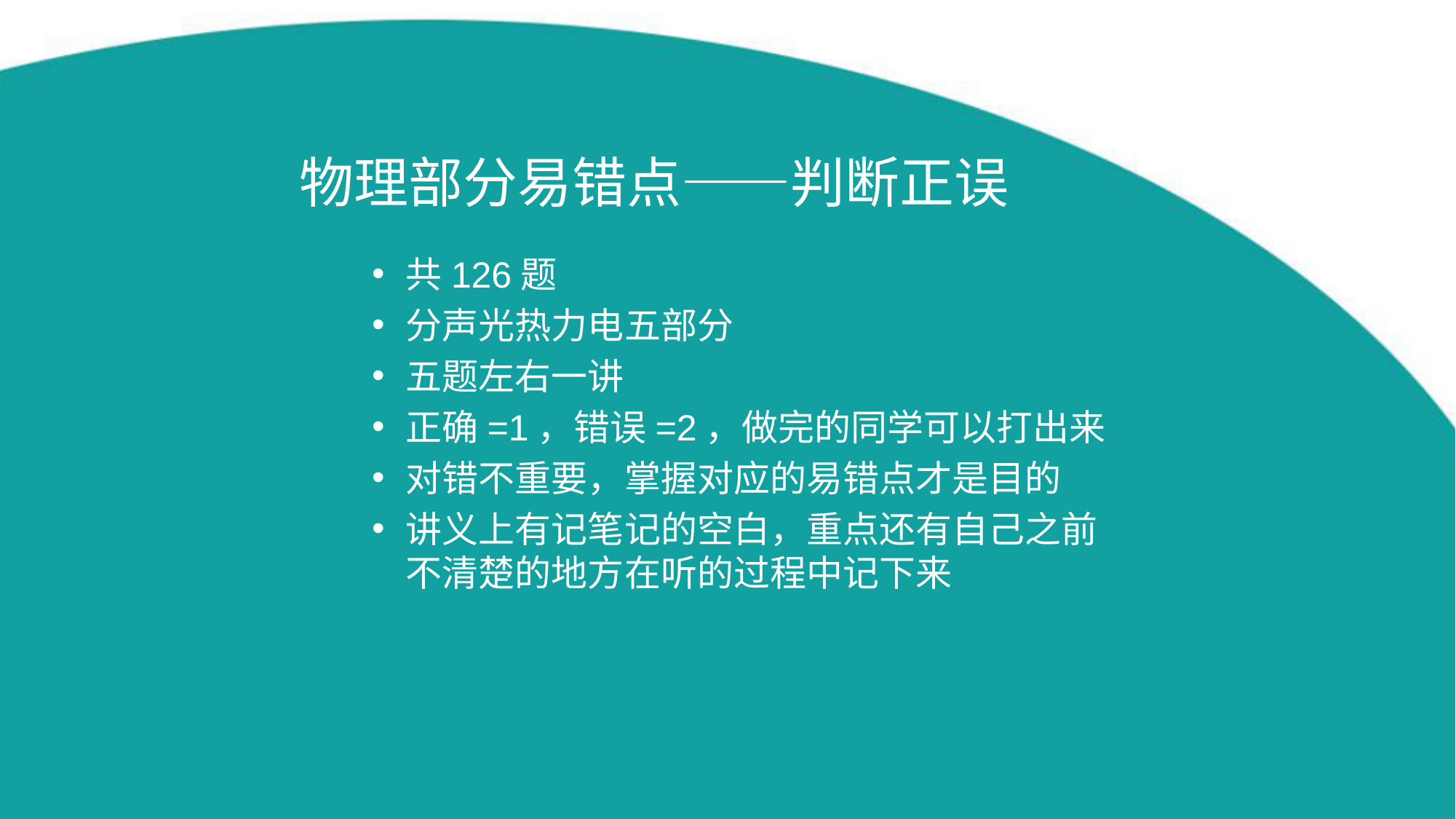

# 物理部分易错点——判断正误
共126题
分声光热力电五部分
五题左右一讲
正确=1，错误=2，做完的同学可以打出来
对错不重要，掌握对应的易错点才是目的
讲义上有记笔记的空白，重点还有自己之前不清楚的地方在听的过程中记下来